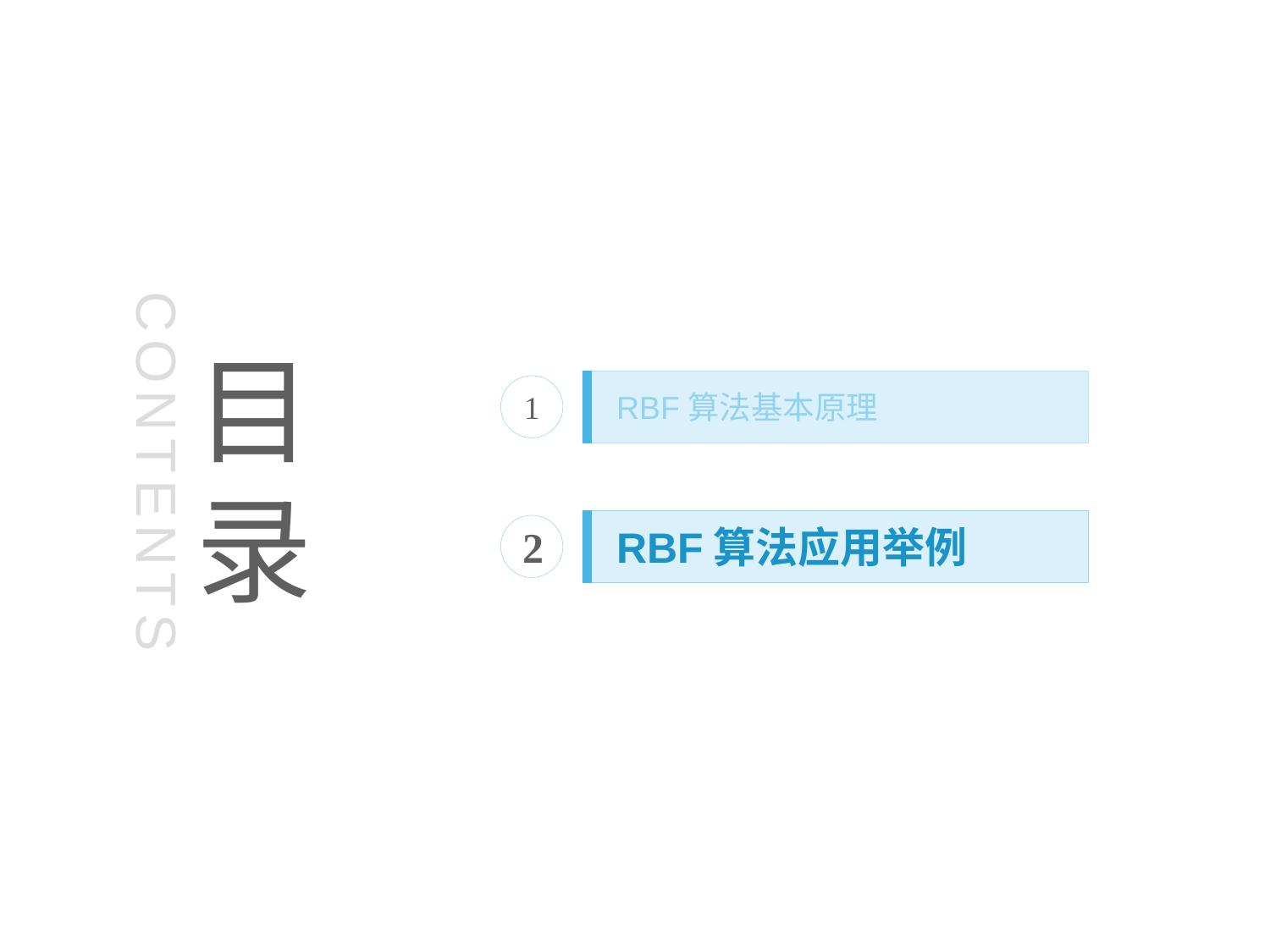

目
录

RBF算法基本原理
1
CONTENTS

RBF算法应用举例
2